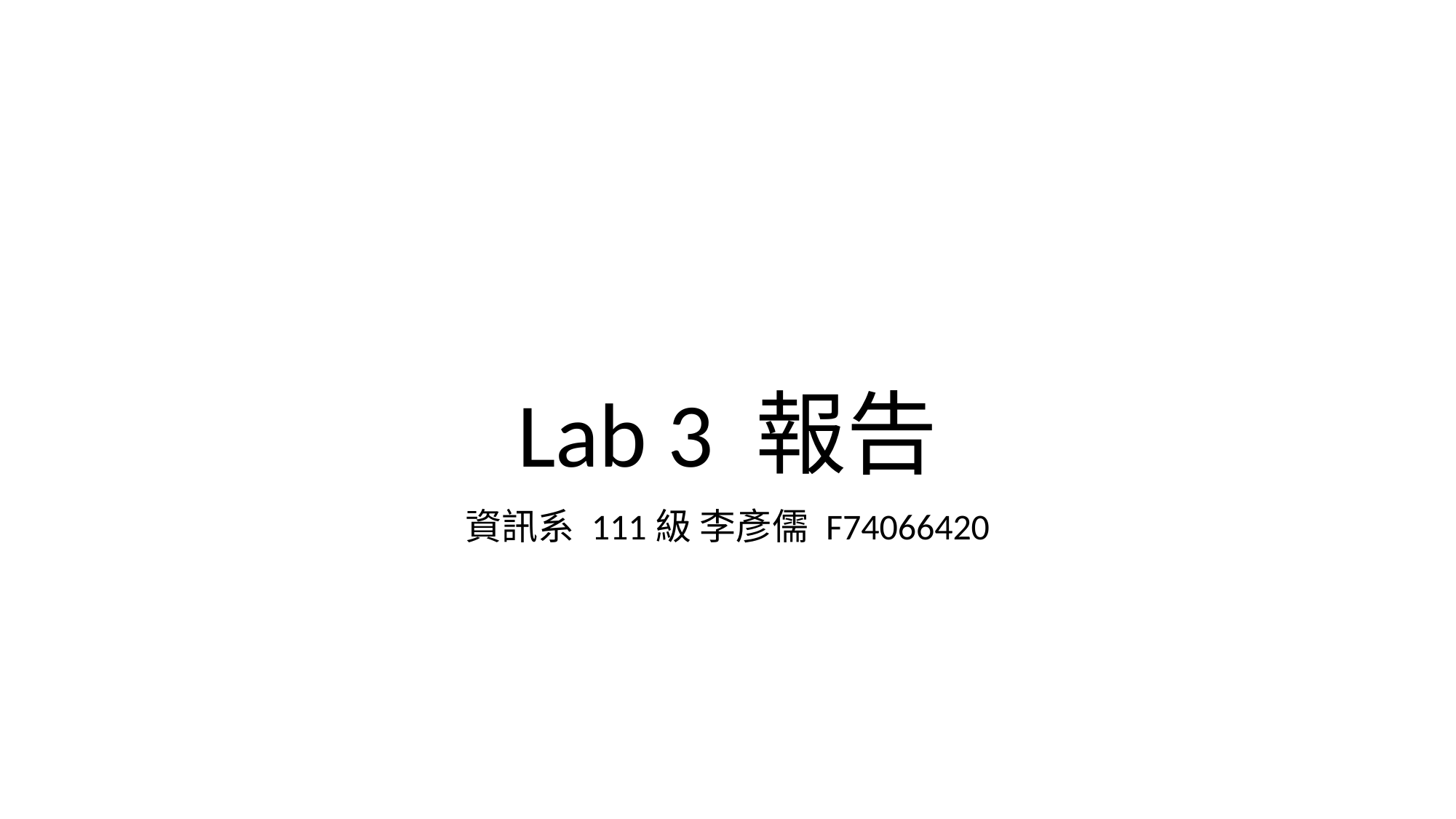

# Lab 3 報告
資訊系 111級 李彥儒 F74066420